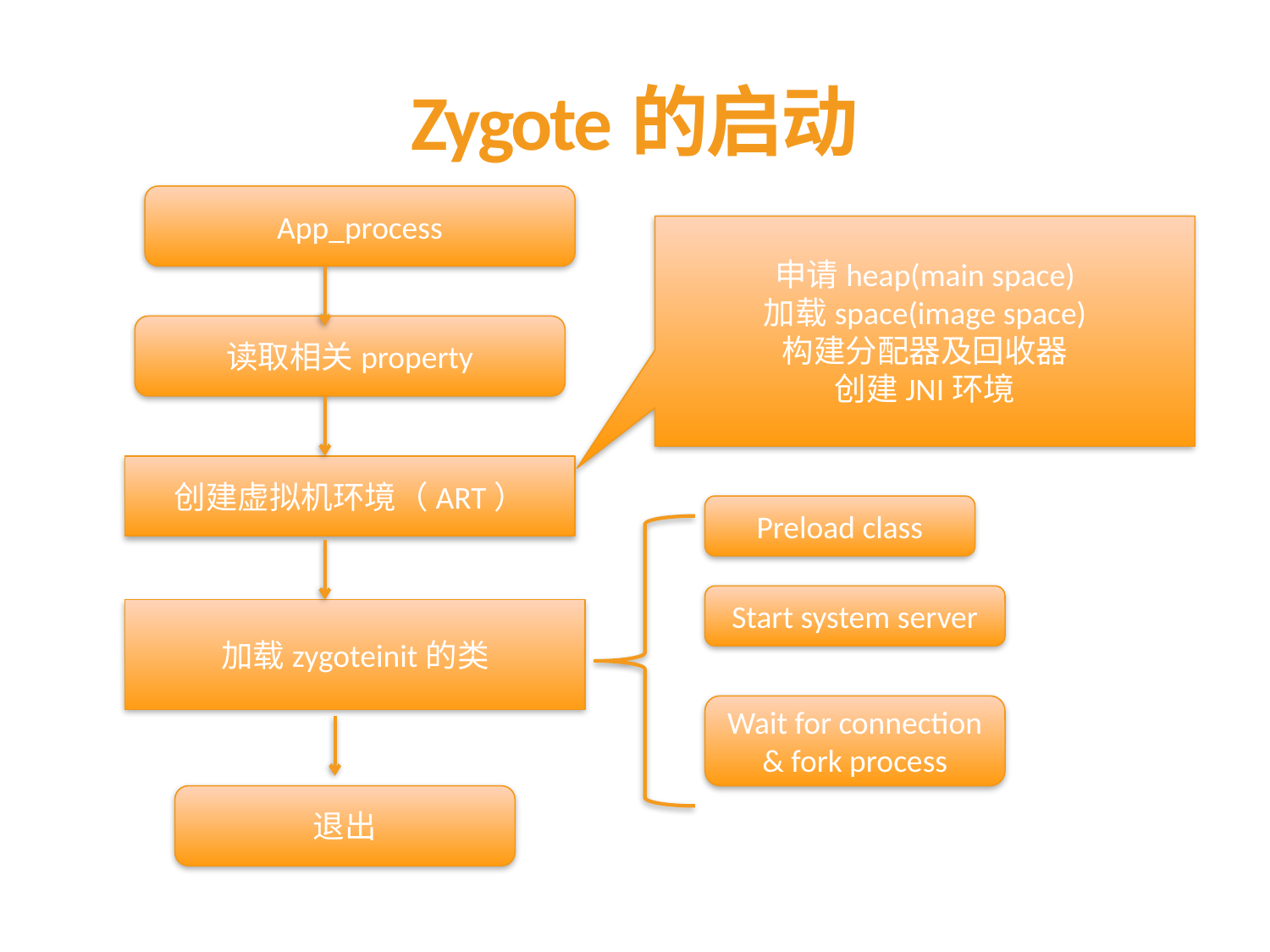

# Zygote的启动
App_process
读取相关property
创建虚拟机环境（ART）
加载zygoteinit的类
退出
Preload class

Start system server
Wait for connection
& fork process
申请heap(main space)
加载space(image space)
构建分配器及回收器
创建JNI环境